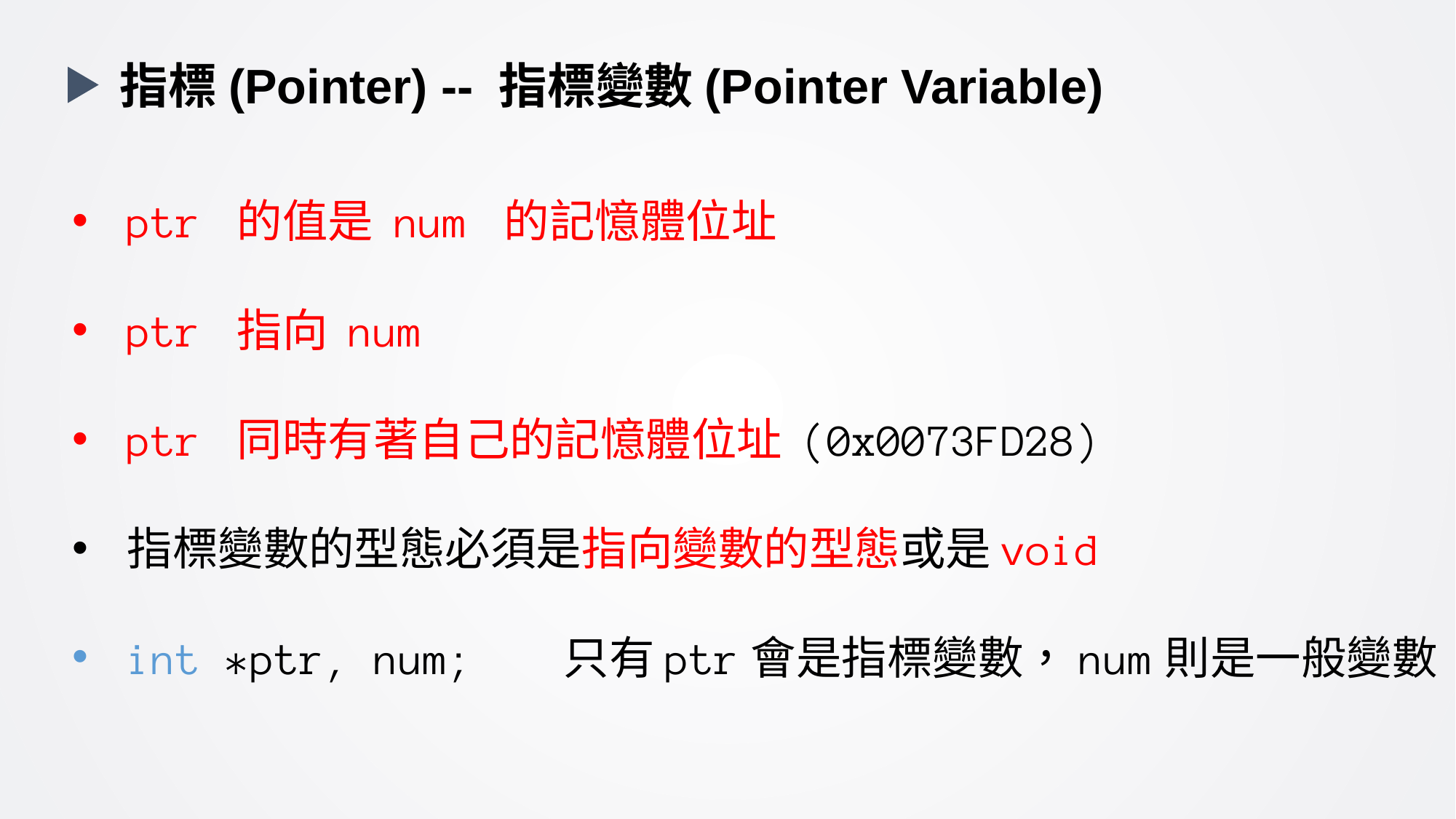

指標(Pointer) -- 指標變數(Pointer Variable)

ptr 的值是 num 的記憶體位址

ptr 指向 num

ptr 同時有著自己的記憶體位址 (0x0073FD28)

指標變數的型態必須是指向變數的型態或是void

int *ptr, num;	只有ptr會是指標變數，num則是一般變數